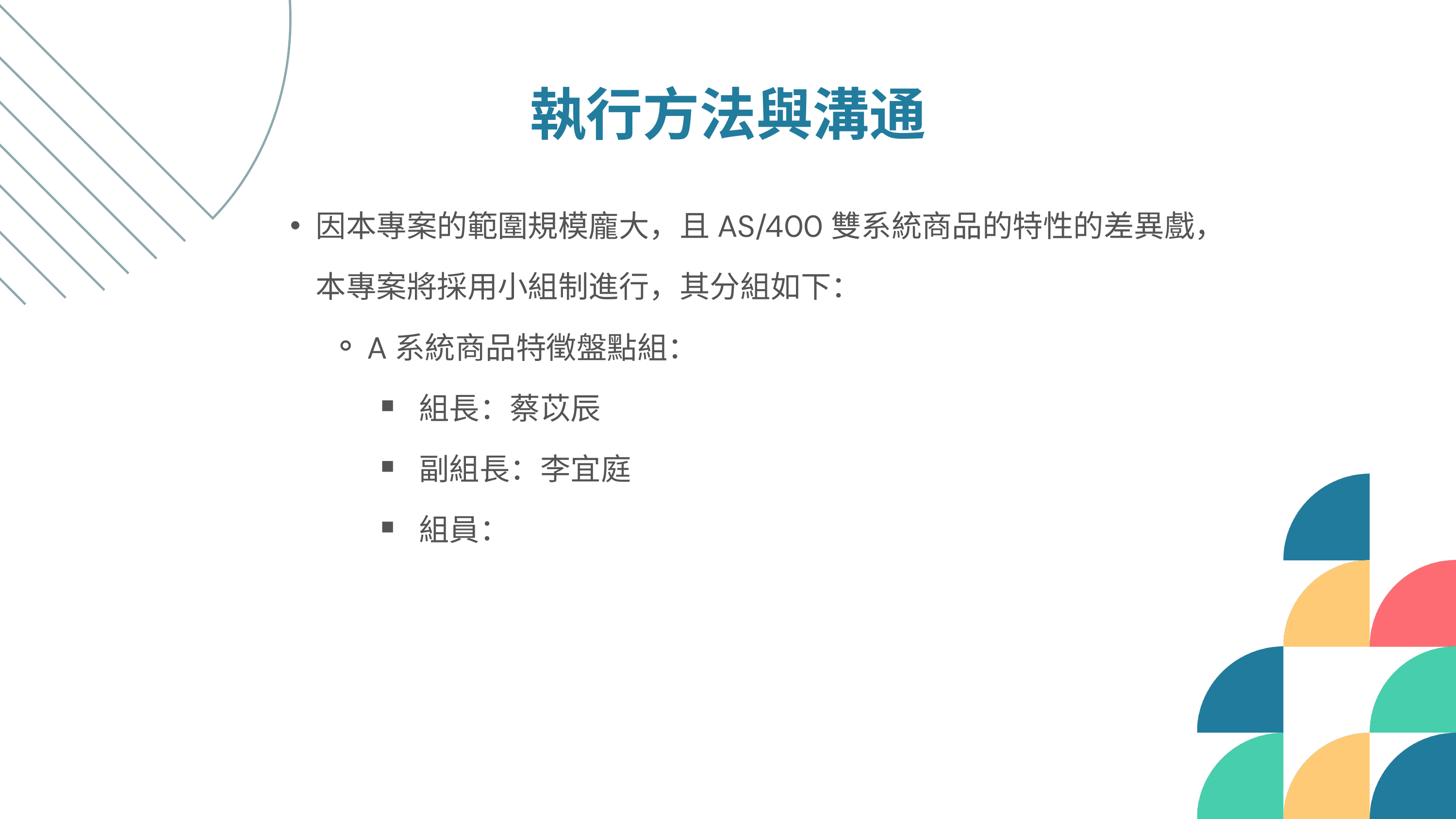

執行方法與溝通
因本專案的範圍規模龐大，且AS/400雙系統商品的特性的差異戲，本專案將採用小組制進行，其分組如下：
A系統商品特徵盤點組：
組長：蔡苡辰
副組長：李宜庭
組員：